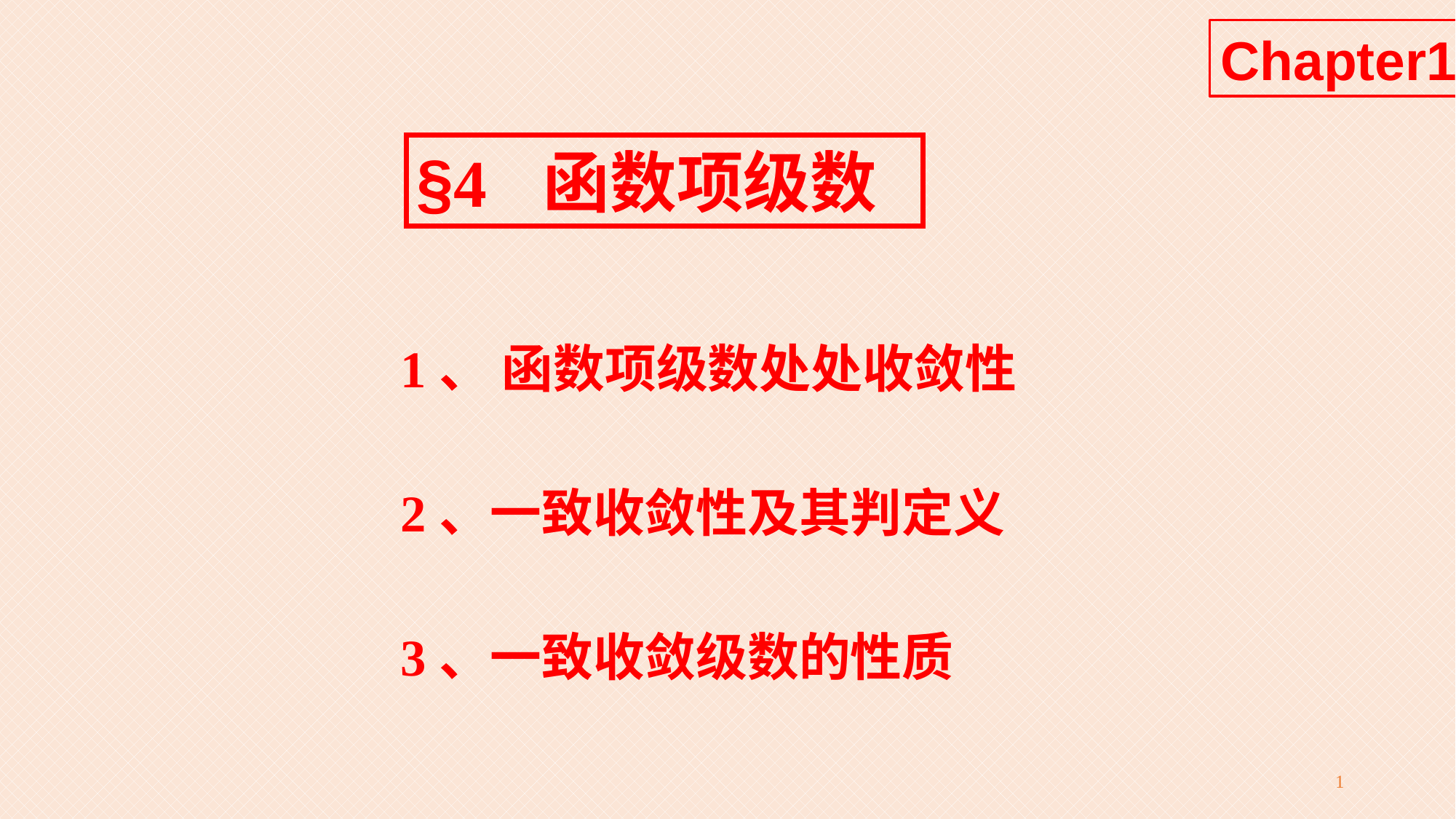

Chapter12
§4 函数项级数
1、 函数项级数处处收敛性

2、一致收敛性及其判定义

3、一致收敛级数的性质
1